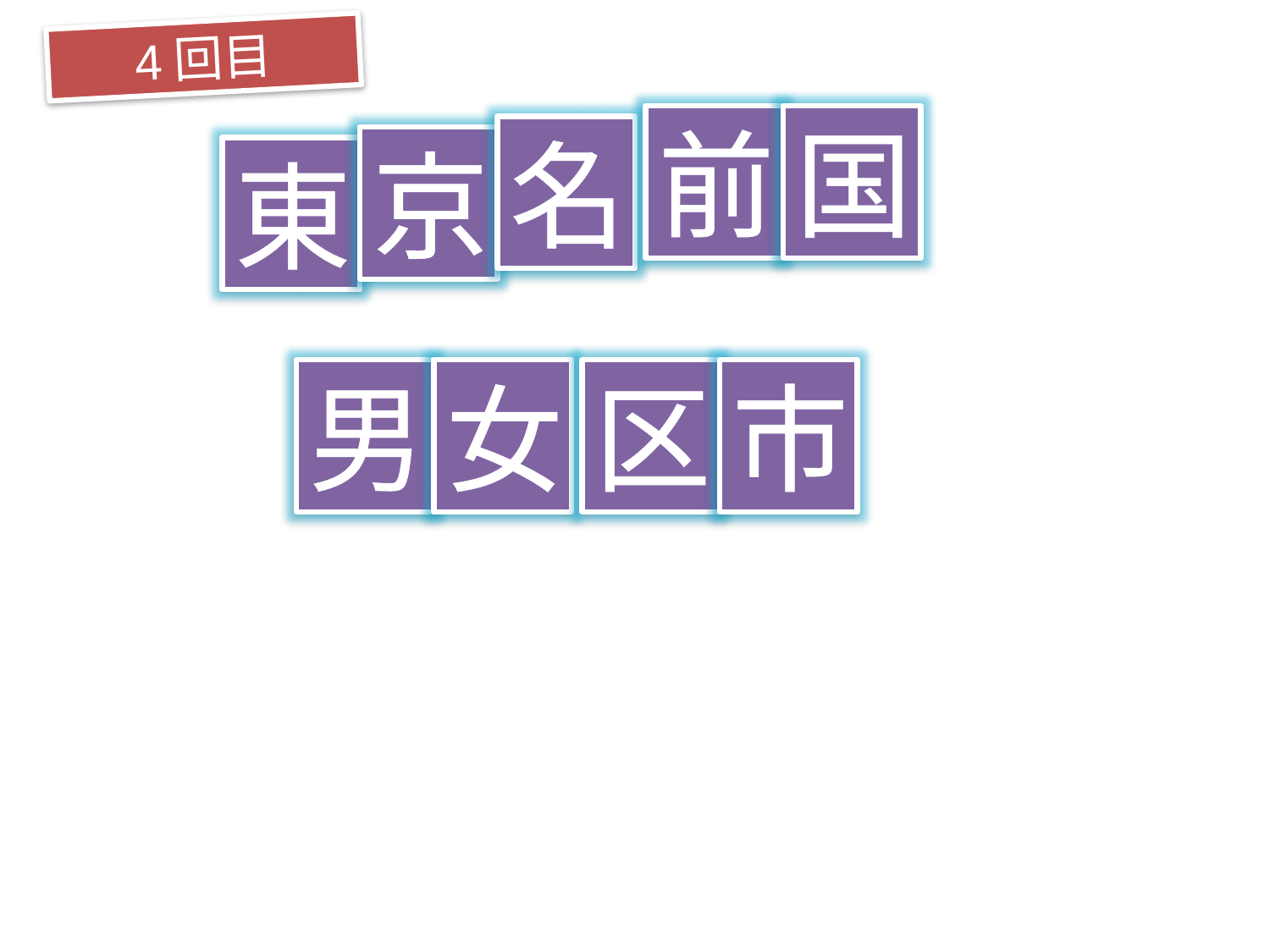

4回目
前
国
名
京
東
男
女
区
市